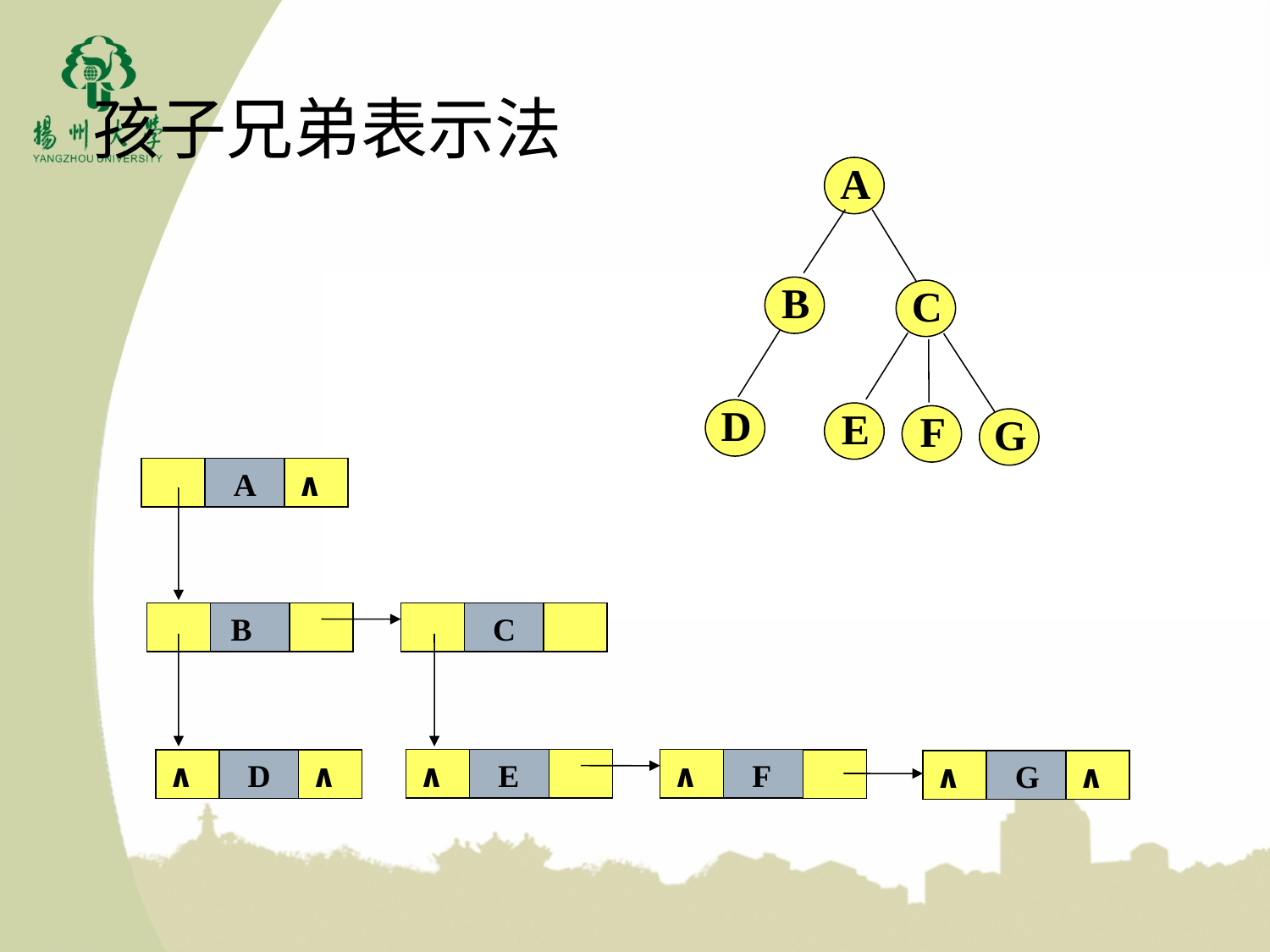

孩子兄弟表示法
A

B

C

D

E

F

G

  A
∧

 B

  C

∧
  E

∧
  F
∧
  D
∧

∧
  G
∧